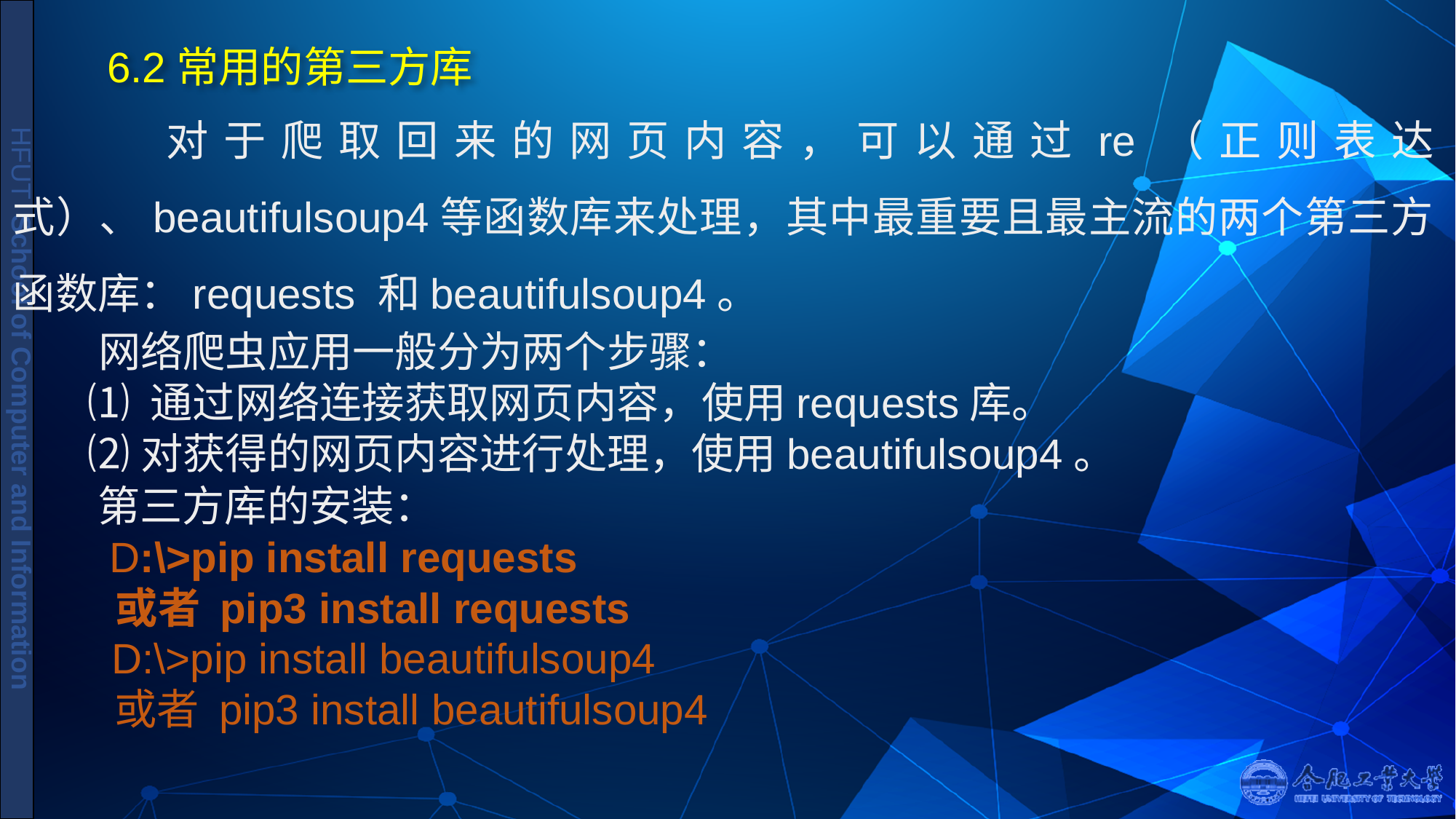

# 6.2常用的第三方库
   对于爬取回来的网页内容，可以通过re（正则表达式）、beautifulsoup4等函数库来处理，其中最重要且最主流的两个第三方函数库：requests 和beautifulsoup4。
        网络爬虫应用一般分为两个步骤：
        ⑴ 通过网络连接获取网页内容，使用requests库。
        ⑵对获得的网页内容进行处理，使用beautifulsoup4。
        第三方库的安装：
  D:\>pip install requests
  或者 pip3 install requests
   D:\>pip install beautifulsoup4
   或者 pip3 install beautifulsoup4